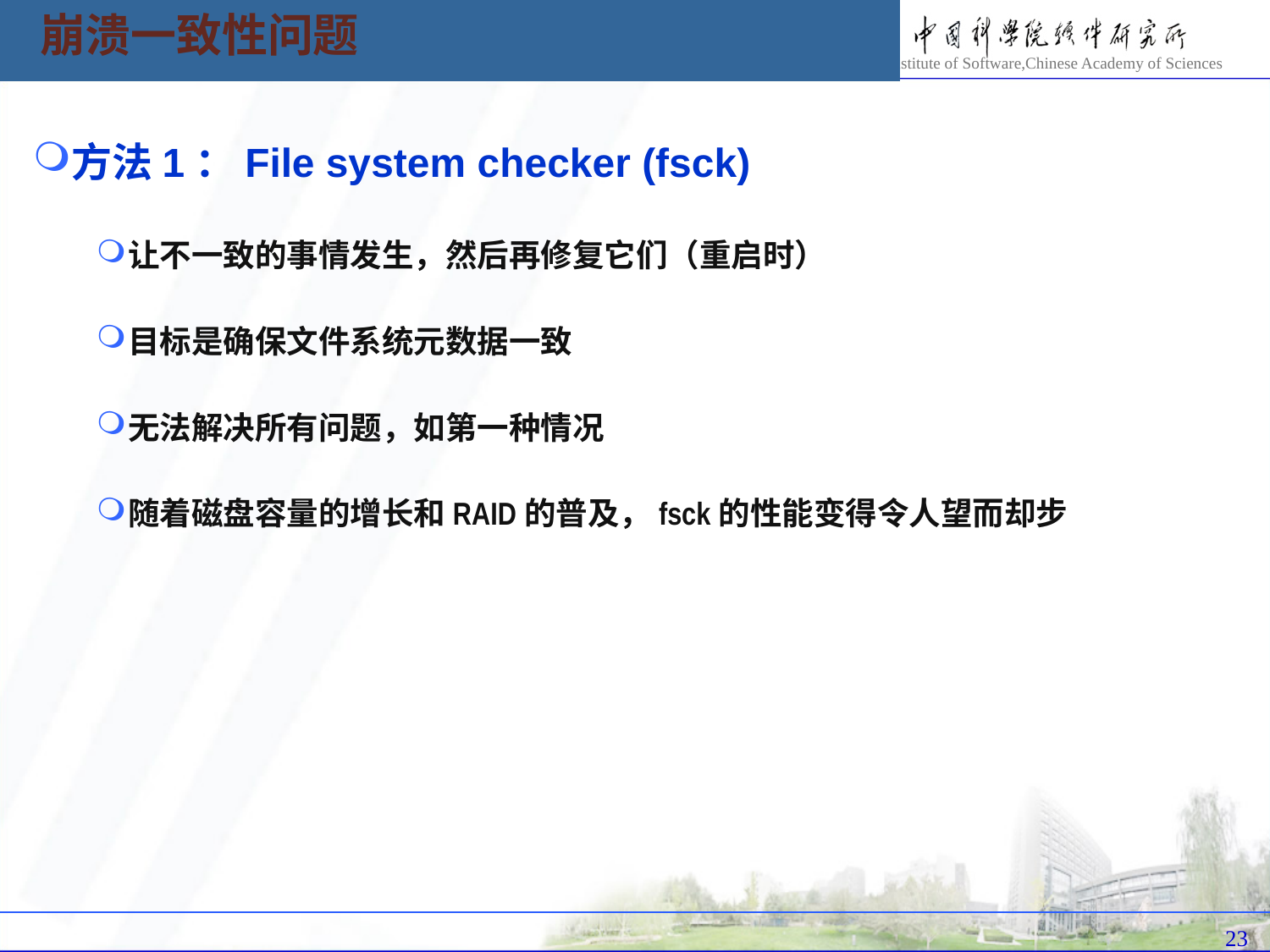

崩溃一致性问题
方法1：File system checker (fsck)

让不一致的事情发生，然后再修复它们（重启时）

目标是确保文件系统元数据一致

无法解决所有问题，如第一种情况

随着磁盘容量的增长和RAID的普及，fsck的性能变得令人望而却步

23